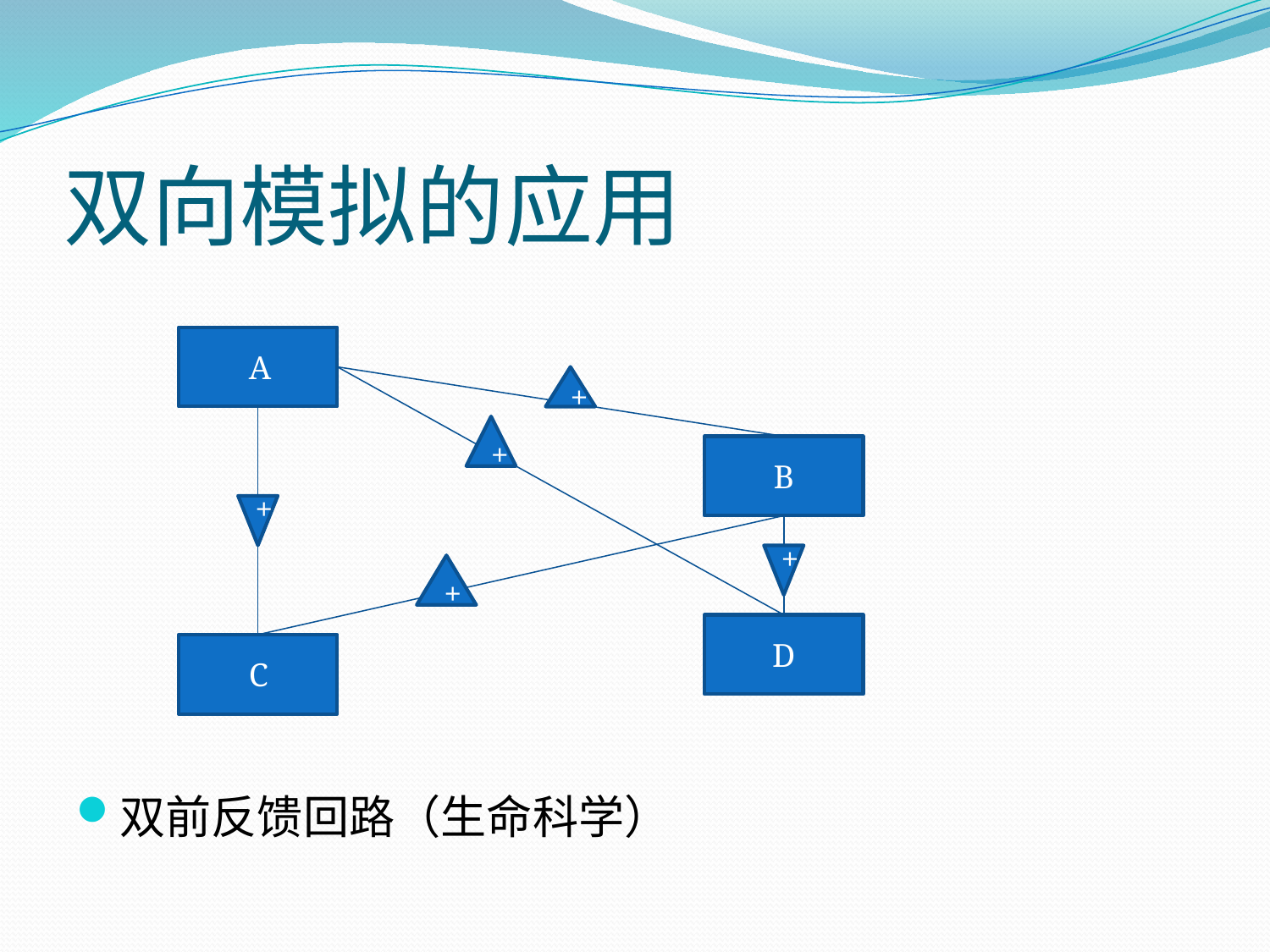

# 双向模拟的应用

双前反馈回路（生命科学）
       A
+
+
B
+
+
+
D
       C